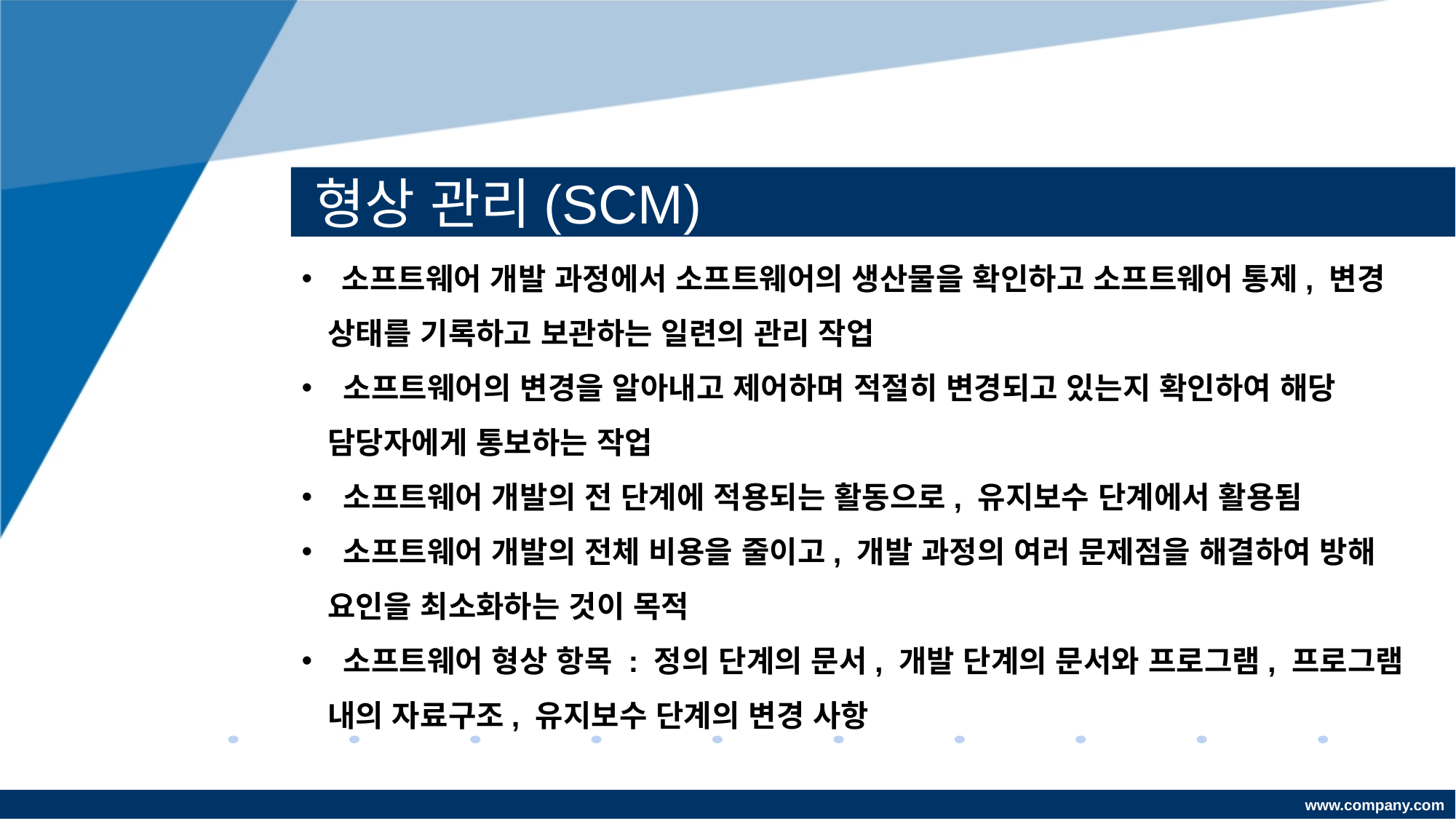

# 형상 관리(SCM)
 소프트웨어 개발 과정에서 소프트웨어의 생산물을 확인하고 소프트웨어 통제, 변경 상태를 기록하고 보관하는 일련의 관리 작업
 소프트웨어의 변경을 알아내고 제어하며 적절히 변경되고 있는지 확인하여 해당 담당자에게 통보하는 작업
 소프트웨어 개발의 전 단계에 적용되는 활동으로, 유지보수 단계에서 활용됨
 소프트웨어 개발의 전체 비용을 줄이고, 개발 과정의 여러 문제점을 해결하여 방해 요인을 최소화하는 것이 목적
 소프트웨어 형상 항목 : 정의 단계의 문서, 개발 단계의 문서와 프로그램, 프로그램 내의 자료구조, 유지보수 단계의 변경 사항